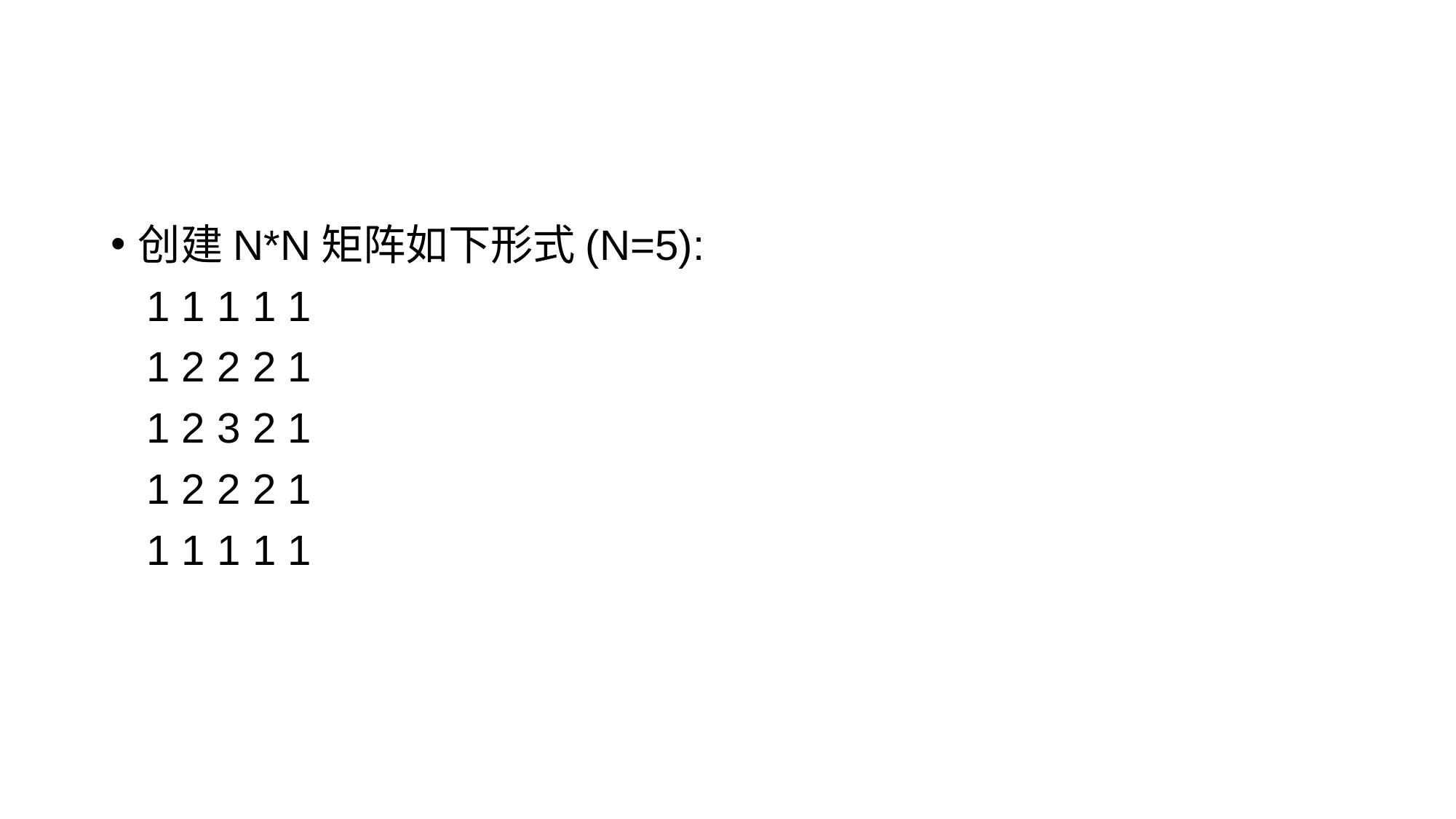

#
创建N*N矩阵如下形式(N=5):
   1 1 1 1 1
   1 2 2 2 1
   1 2 3 2 1
   1 2 2 2 1
   1 1 1 1 1